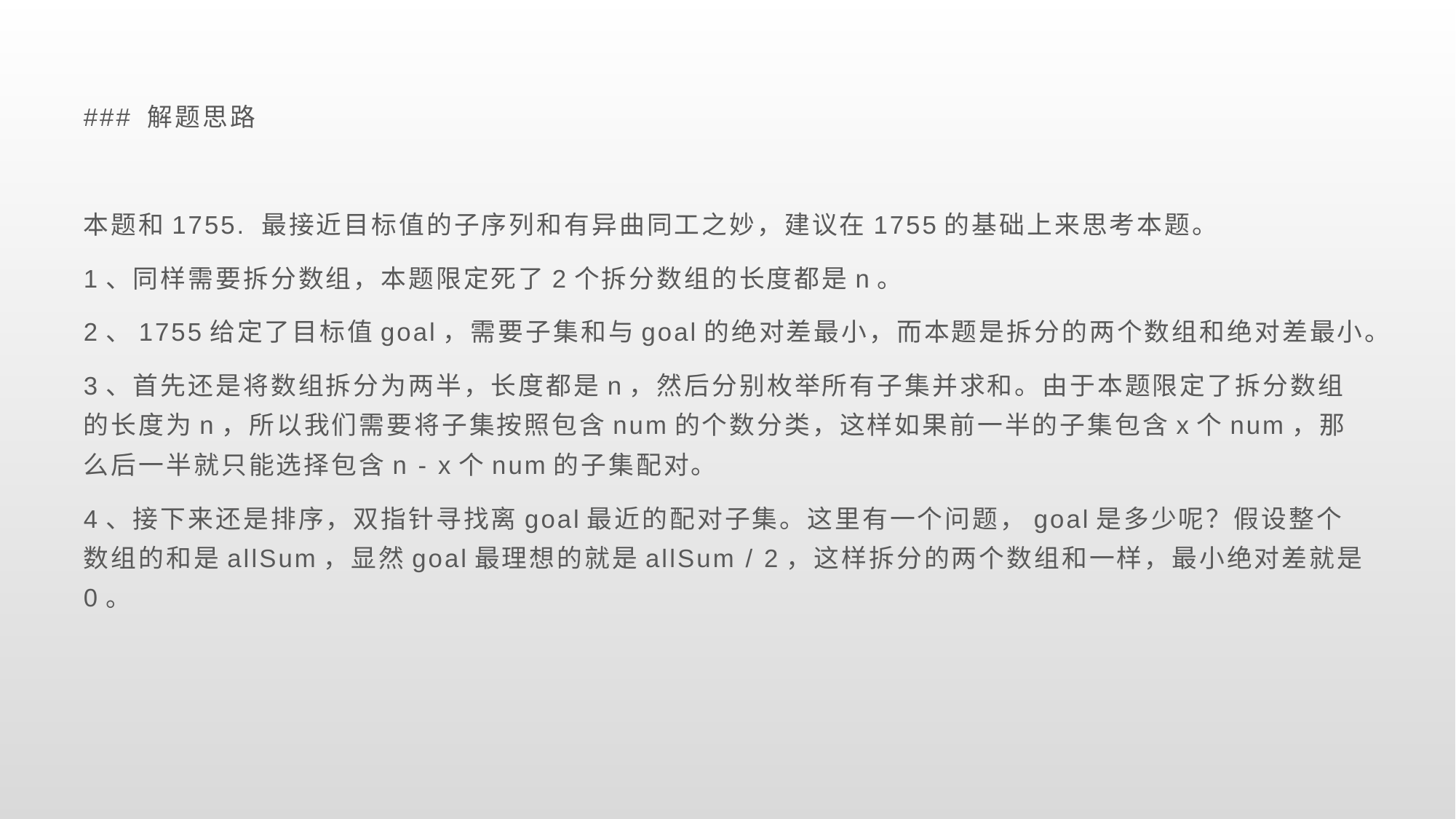

### 解题思路

本题和1755. 最接近目标值的子序列和有异曲同工之妙，建议在1755的基础上来思考本题。
1、同样需要拆分数组，本题限定死了2个拆分数组的长度都是n。
2、1755给定了目标值goal，需要子集和与goal的绝对差最小，而本题是拆分的两个数组和绝对差最小。
3、首先还是将数组拆分为两半，长度都是n，然后分别枚举所有子集并求和。由于本题限定了拆分数组的长度为n，所以我们需要将子集按照包含num的个数分类，这样如果前一半的子集包含x个num，那么后一半就只能选择包含n - x个num的子集配对。
4、接下来还是排序，双指针寻找离goal最近的配对子集。这里有一个问题，goal是多少呢？假设整个数组的和是allSum，显然goal最理想的就是allSum / 2，这样拆分的两个数组和一样，最小绝对差就是0。